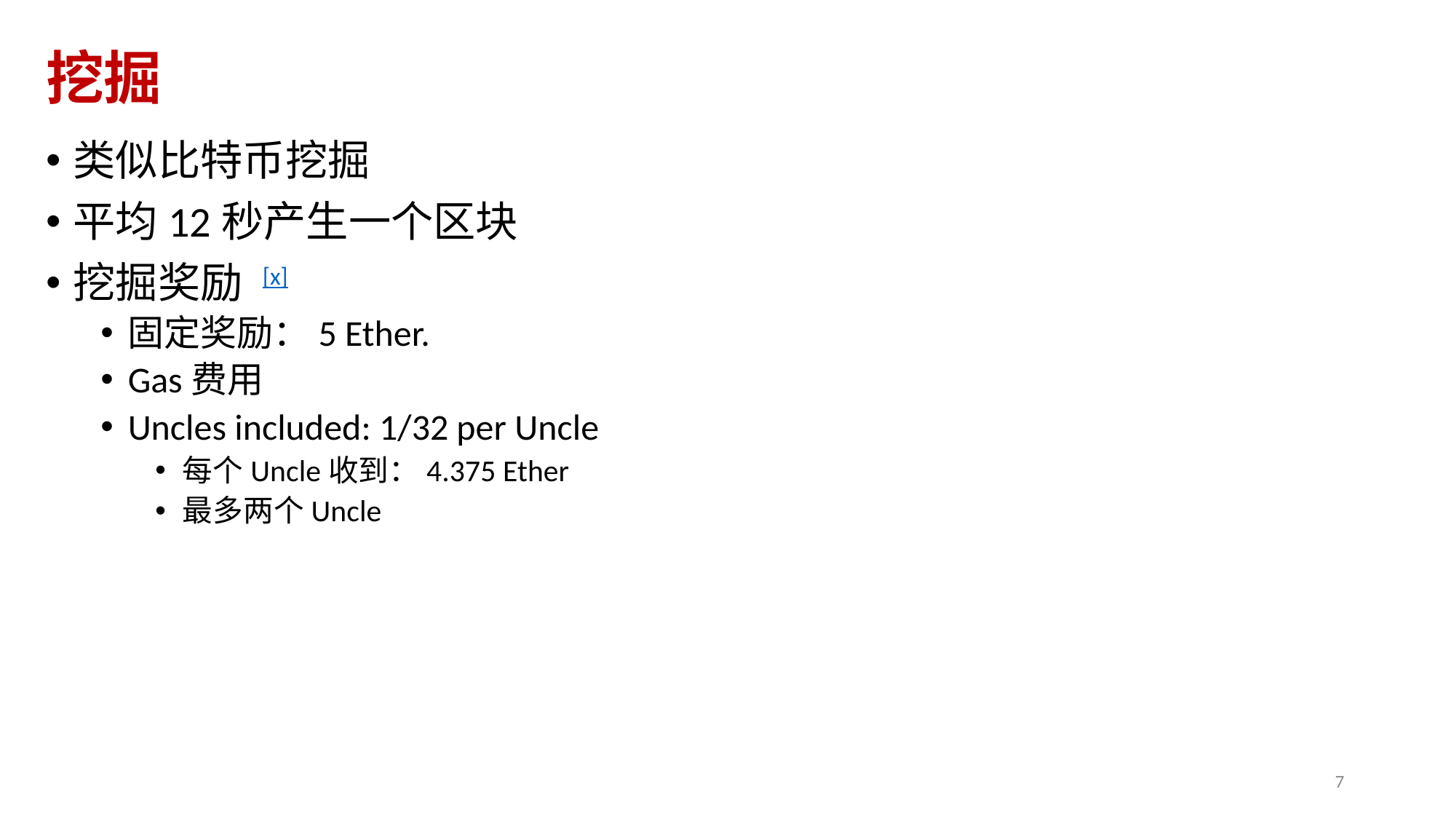

# 挖掘
类似比特币挖掘
平均12秒产生一个区块
挖掘奖励 [x]
固定奖励：5 Ether.
Gas费用
Uncles included: 1/32 per Uncle
每个Uncle收到：4.375 Ether
最多两个Uncle

7